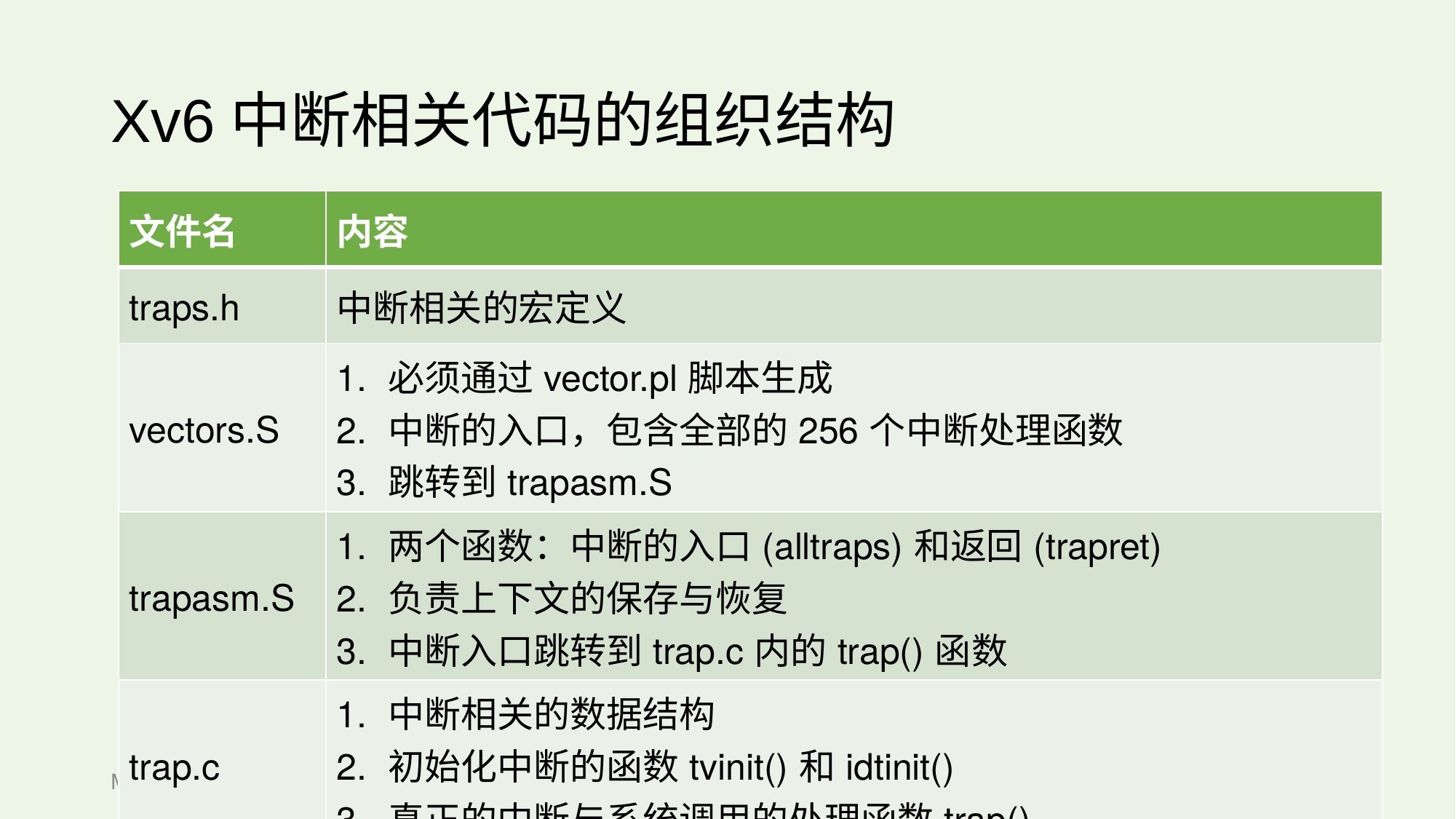

# Xv6中断相关代码的组织结构
| 文件名 | 内容 |
| --- | --- |
| traps.h | 中断相关的宏定义 |
| vectors.S | 1. 必须通过vector.pl脚本生成 2. 中断的入口，包含全部的256个中断处理函数 3. 跳转到trapasm.S |
| trapasm.S | 1. 两个函数：中断的入口(alltraps)和返回(trapret) 2. 负责上下文的保存与恢复 3. 中断入口跳转到trap.c内的trap()函数 |
| trap.c | 1. 中断相关的数据结构 2. 初始化中断的函数tvinit()和idtinit() 3. 真正的中断与系统调用的处理函数trap() |
March 19, 2019
Operating System (A), Peking University
13